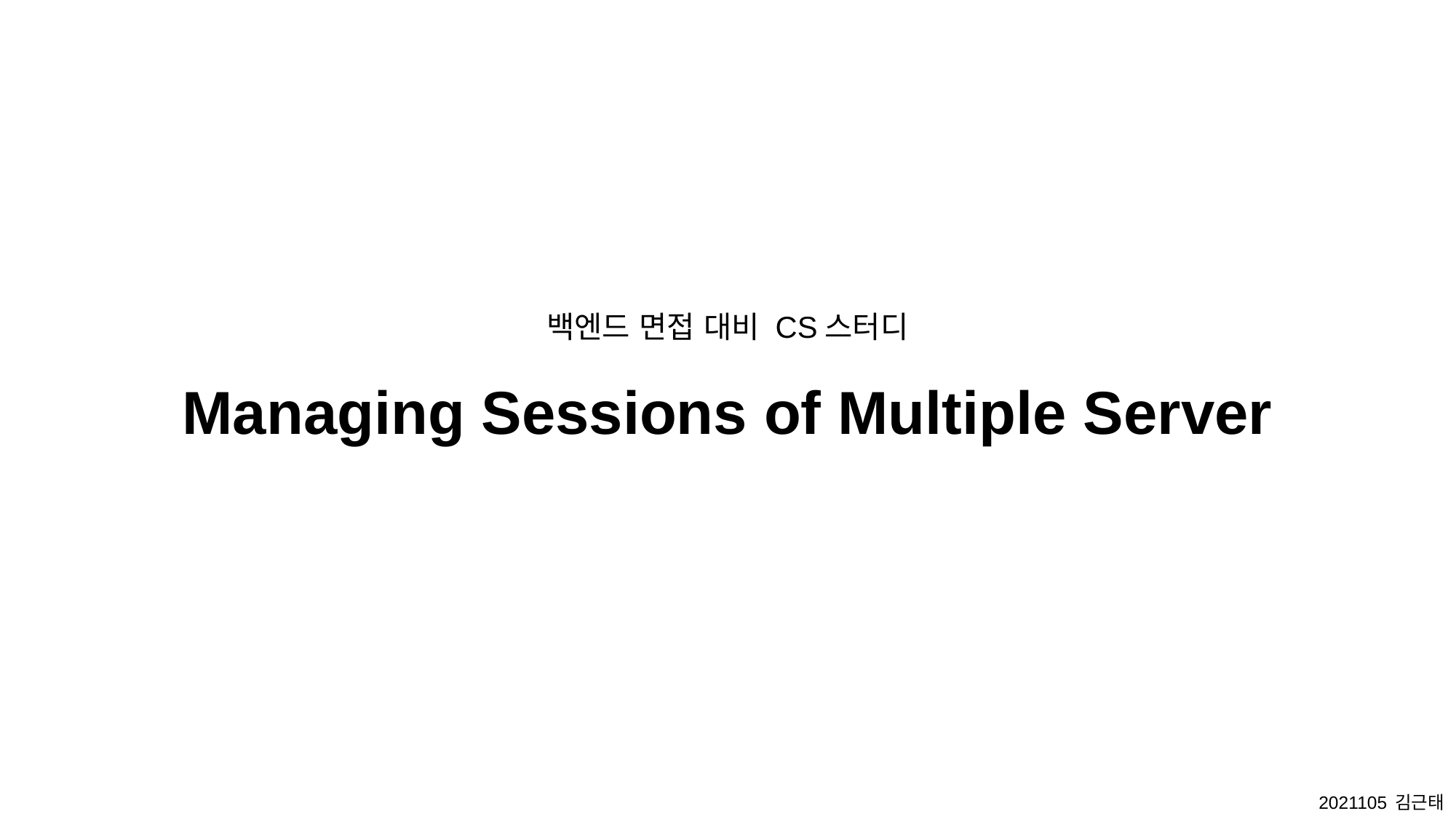

Managing Sessions of Multiple Server
백엔드 면접 대비 CS스터디

2021105 김근태